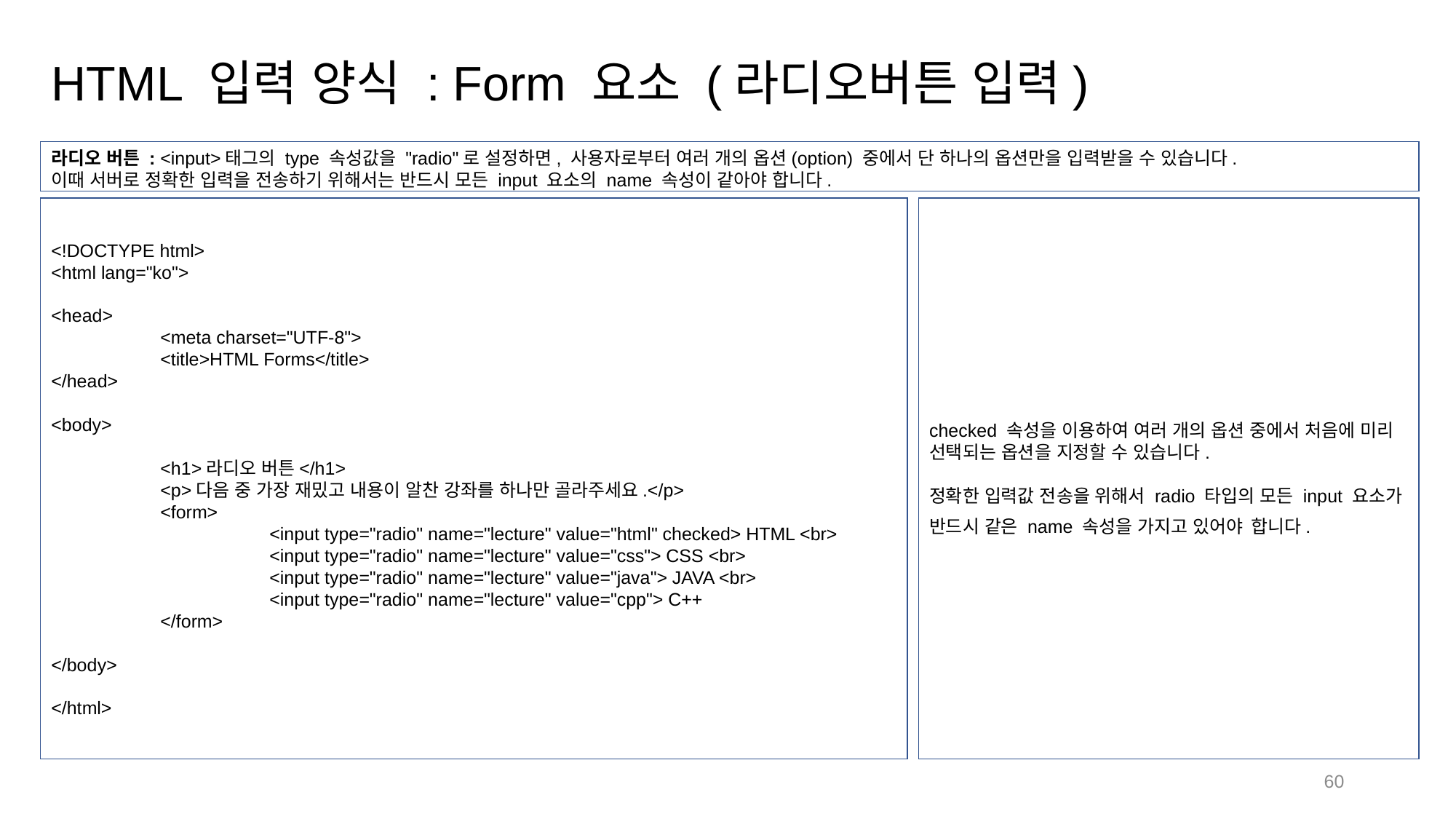

# HTML 입력 양식 : Form 요소 (라디오버튼 입력)
라디오 버튼 : <input>태그의 type 속성값을 "radio"로 설정하면, 사용자로부터 여러 개의 옵션(option) 중에서 단 하나의 옵션만을 입력받을 수 있습니다.
이때 서버로 정확한 입력을 전송하기 위해서는 반드시 모든 input 요소의 name 속성이 같아야 합니다.
<!DOCTYPE html>
<html lang="ko">

<head>
	<meta charset="UTF-8">
	<title>HTML Forms</title>
</head>

<body>

	<h1>라디오 버튼</h1>
	<p>다음 중 가장 재밌고 내용이 알찬 강좌를 하나만 골라주세요.</p>
	<form>
		<input type="radio" name="lecture" value="html" checked> HTML <br>
		<input type="radio" name="lecture" value="css"> CSS <br>
		<input type="radio" name="lecture" value="java"> JAVA <br>
		<input type="radio" name="lecture" value="cpp"> C++
	</form>

</body>

</html>
checked 속성을 이용하여 여러 개의 옵션 중에서 처음에 미리 선택되는 옵션을 지정할 수 있습니다.

정확한 입력값 전송을 위해서 radio 타입의 모든 input 요소가 반드시 같은 name 속성을 가지고 있어야 합니다.
60